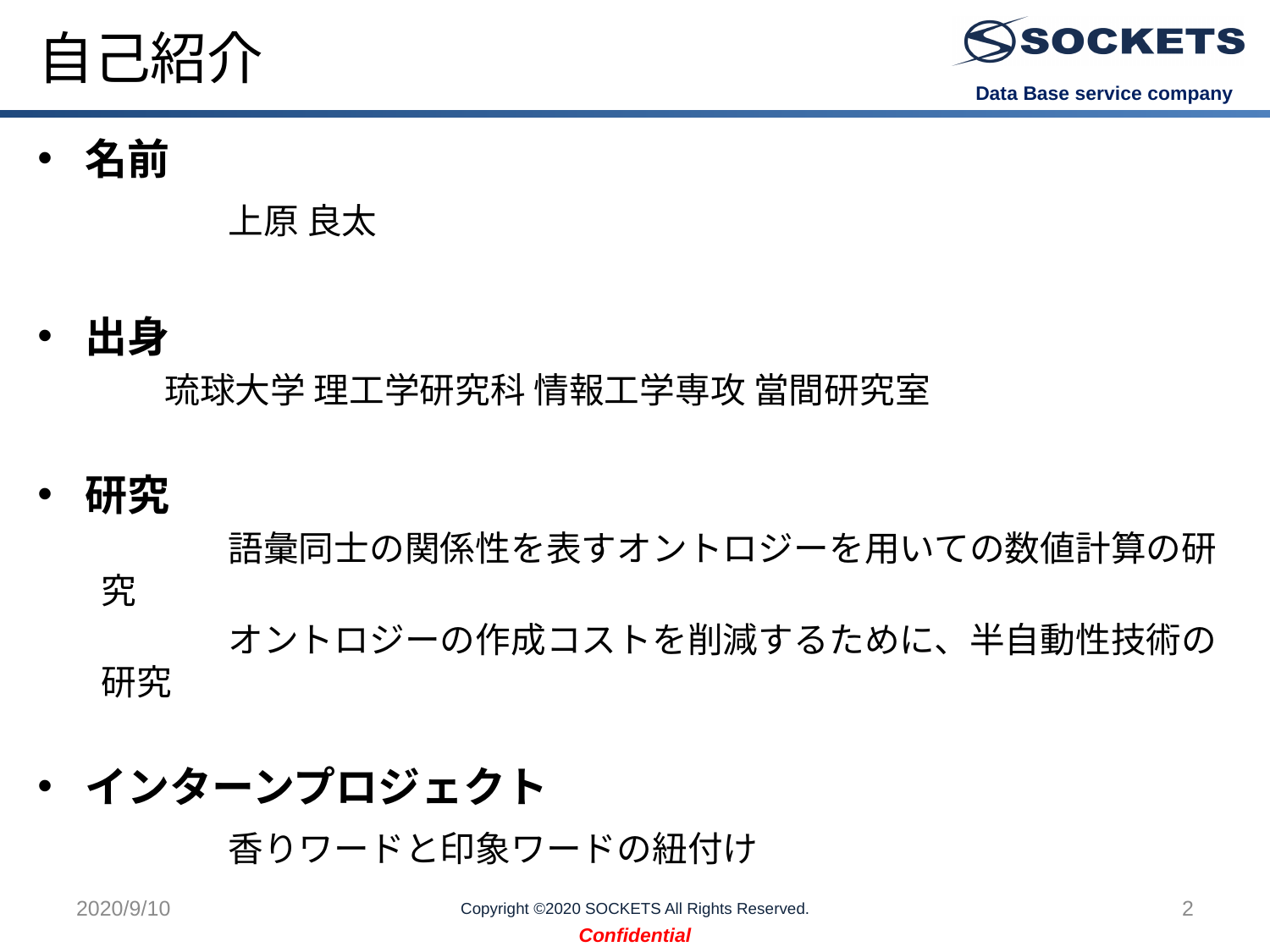

# 自己紹介
名前
	上原 良太

出身
琉球大学 理工学研究科 情報工学専攻 當間研究室

研究
	語彙同士の関係性を表すオントロジーを用いての数値計算の研究
	オントロジーの作成コストを削減するために、半自動性技術の研究

インターンプロジェクト
	香りワードと印象ワードの紐付け
2020/9/10
Copyright ©2020 SOCKETS All Rights Reserved.
2